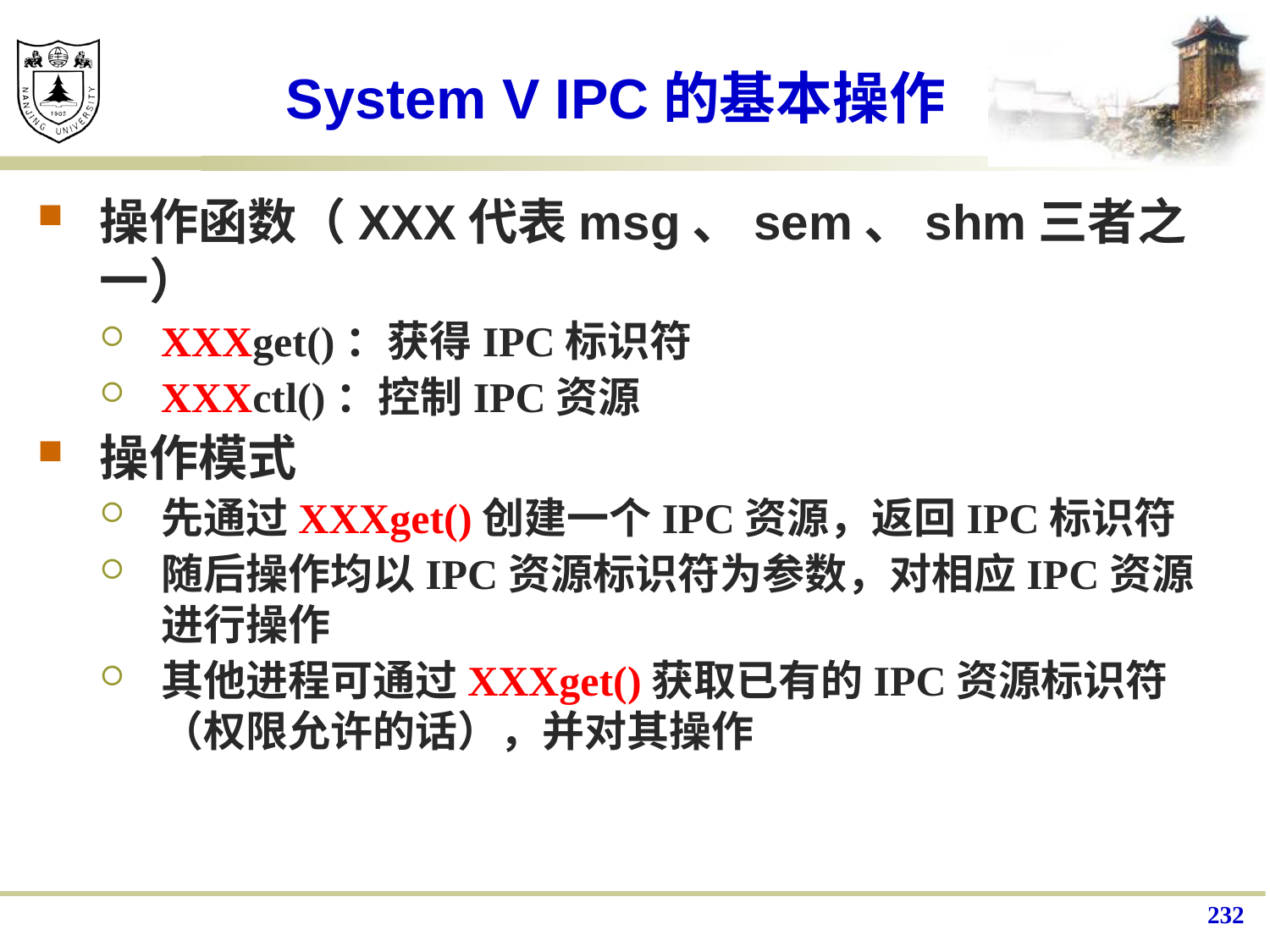

# System V IPC的基本操作
操作函数（XXX代表msg、sem、shm三者之一）
XXXget()：获得IPC标识符
XXXctl()：控制IPC资源
操作模式
先通过XXXget()创建一个IPC资源，返回IPC标识符
随后操作均以IPC资源标识符为参数，对相应IPC资源进行操作
其他进程可通过XXXget()获取已有的IPC资源标识符（权限允许的话），并对其操作
232